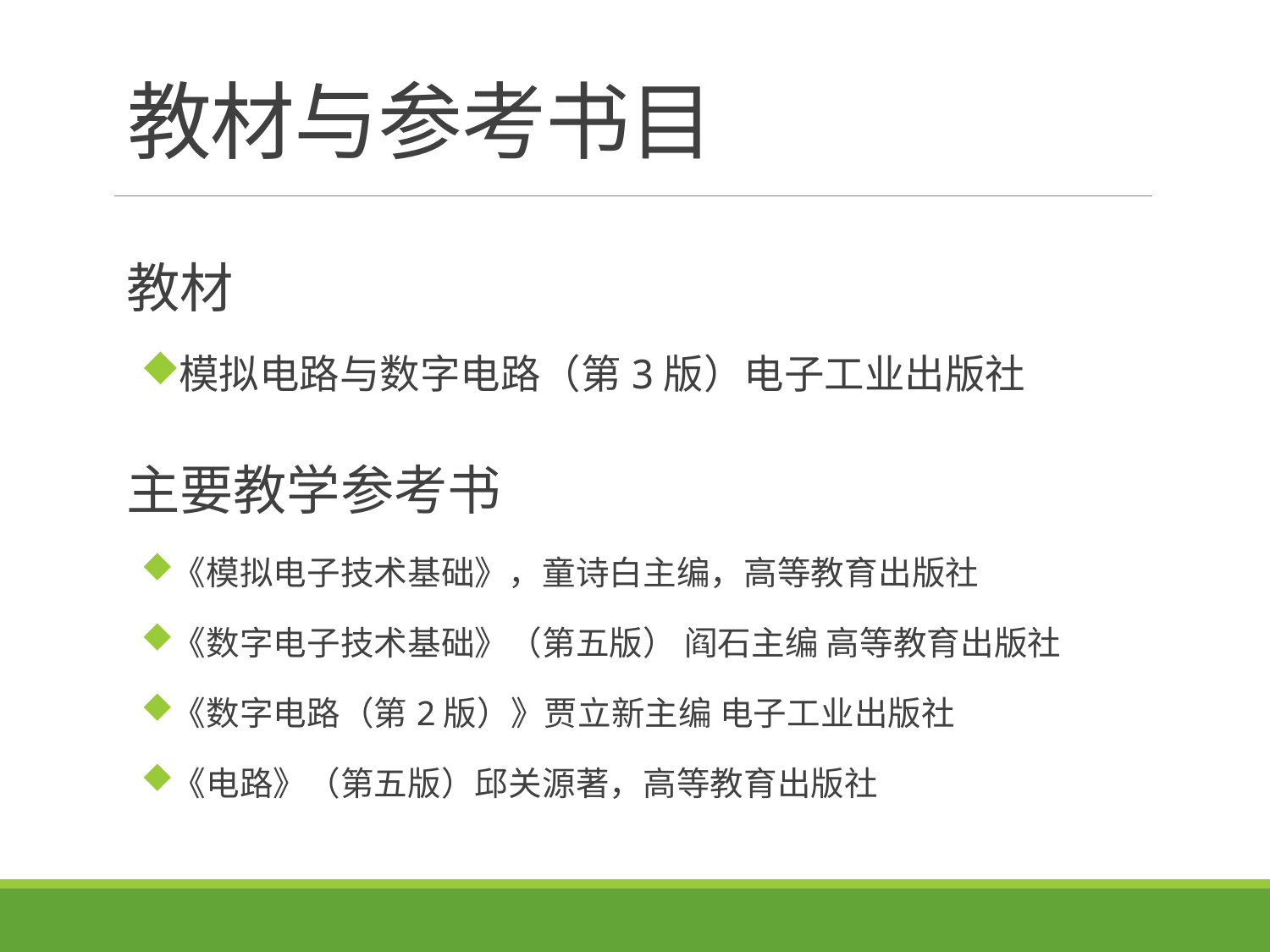

# 教材与参考书目
教材
模拟电路与数字电路（第3版）电子工业出版社
主要教学参考书
《模拟电子技术基础》，童诗白主编，高等教育出版社
《数字电子技术基础》（第五版） 阎石主编 高等教育出版社
《数字电路（第2版）》贾立新主编 电子工业出版社
《电路》（第五版）邱关源著，高等教育出版社